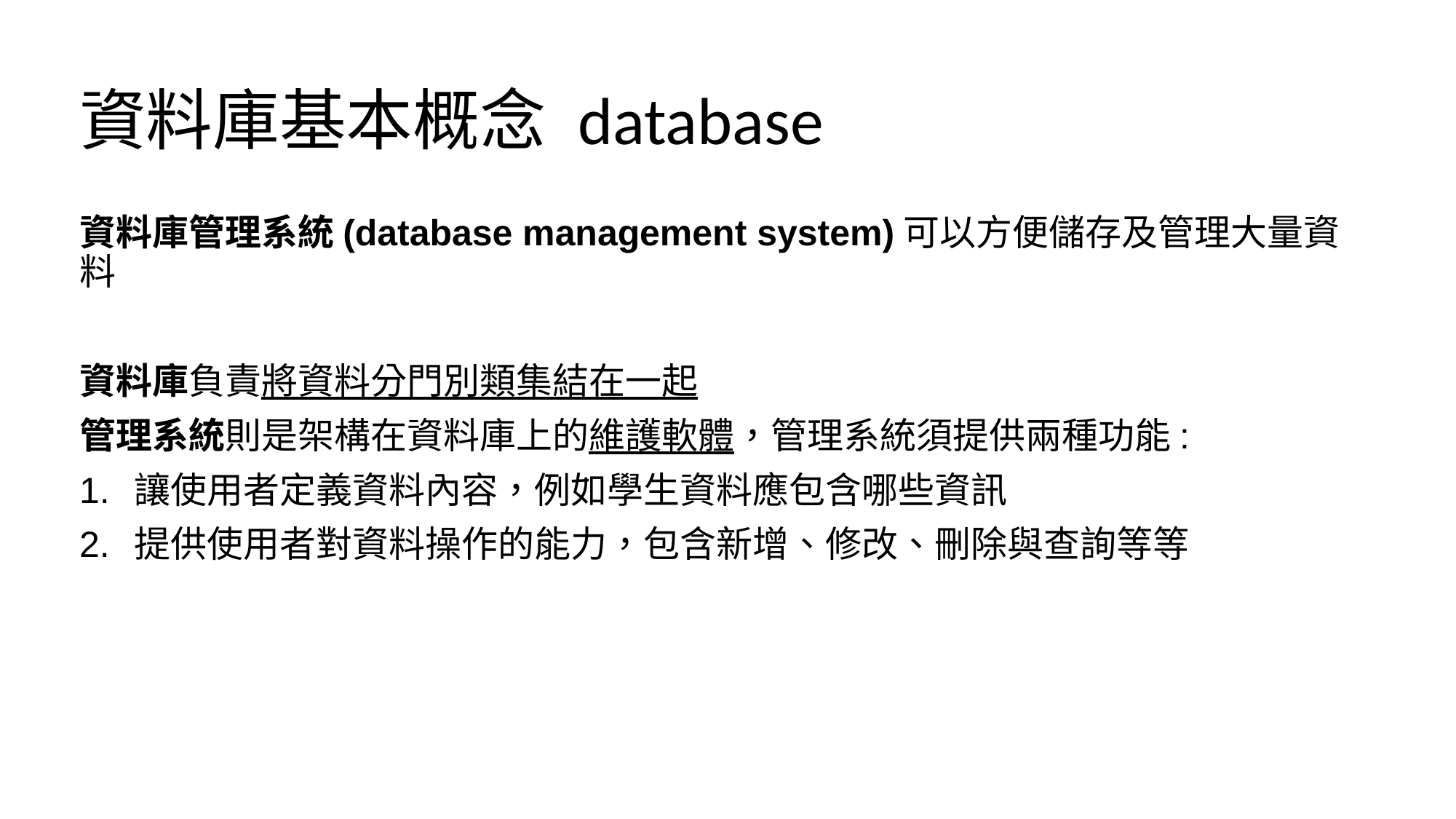

# 資料庫基本概念 database
資料庫管理系統(database management system)可以方便儲存及管理大量資料

資料庫負責將資料分門別類集結在一起
管理系統則是架構在資料庫上的維護軟體，管理系統須提供兩種功能:
讓使用者定義資料內容，例如學生資料應包含哪些資訊
提供使用者對資料操作的能力，包含新增、修改、刪除與查詢等等